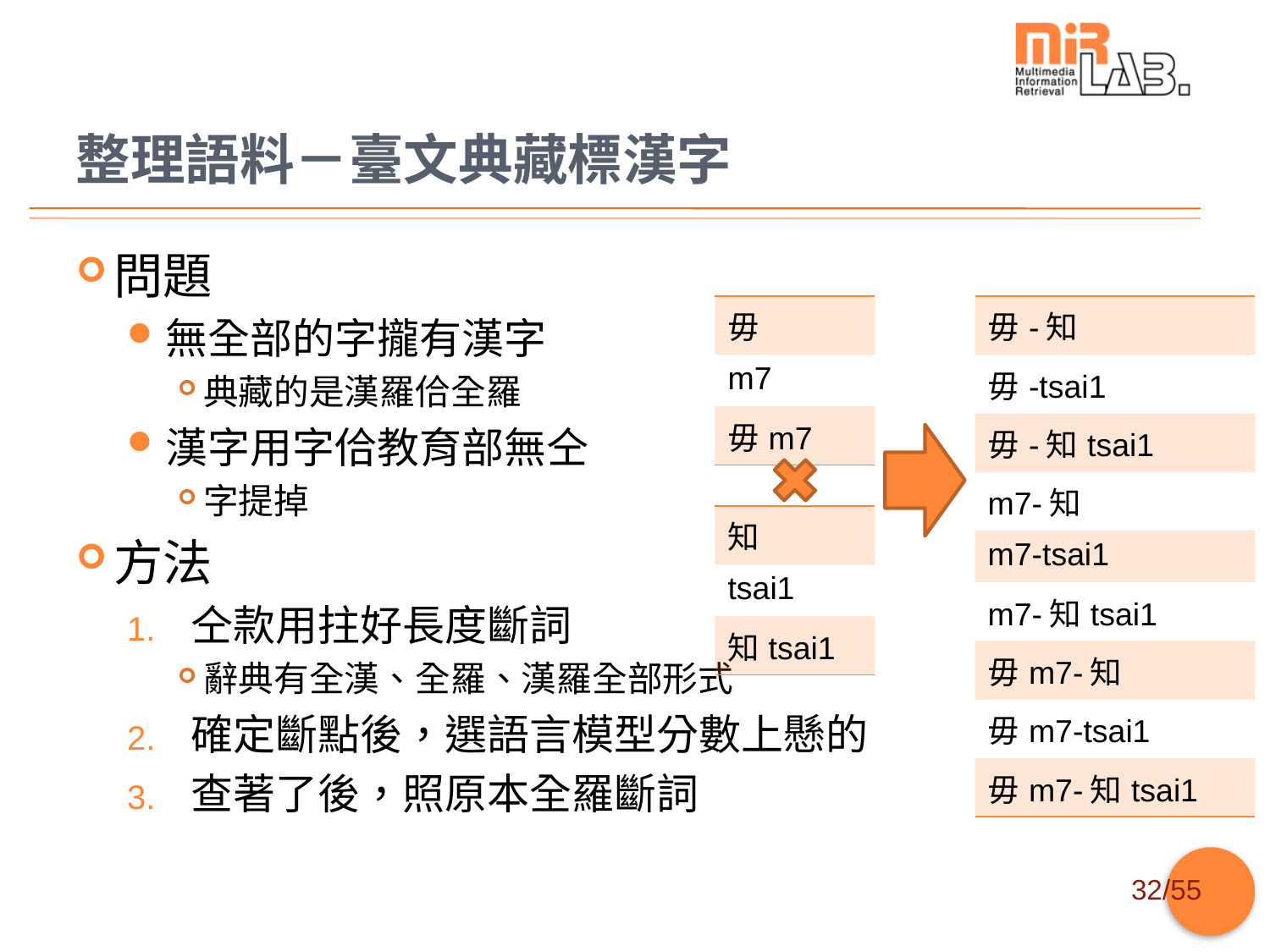

# 整理語料－臺文典藏標漢字
問題
無全部的字攏有漢字
典藏的是漢羅佮全羅
漢字用字佮教育部無仝
字提掉
方法
仝款用拄好長度斷詞
辭典有全漢、全羅、漢羅全部形式
確定斷點後，選語言模型分數上懸的
查著了後，照原本全羅斷詞
| 毋 |
| --- |
| m7 |
| 毋m7 |
| 毋-知 |
| --- |
| 毋-tsai1 |
| 毋-知tsai1 |
| m7-知 |
| m7-tsai1 |
| m7-知tsai1 |
| 毋m7-知 |
| 毋m7-tsai1 |
| 毋m7-知tsai1 |

| 知 |
| --- |
| tsai1 |
| 知tsai1 |